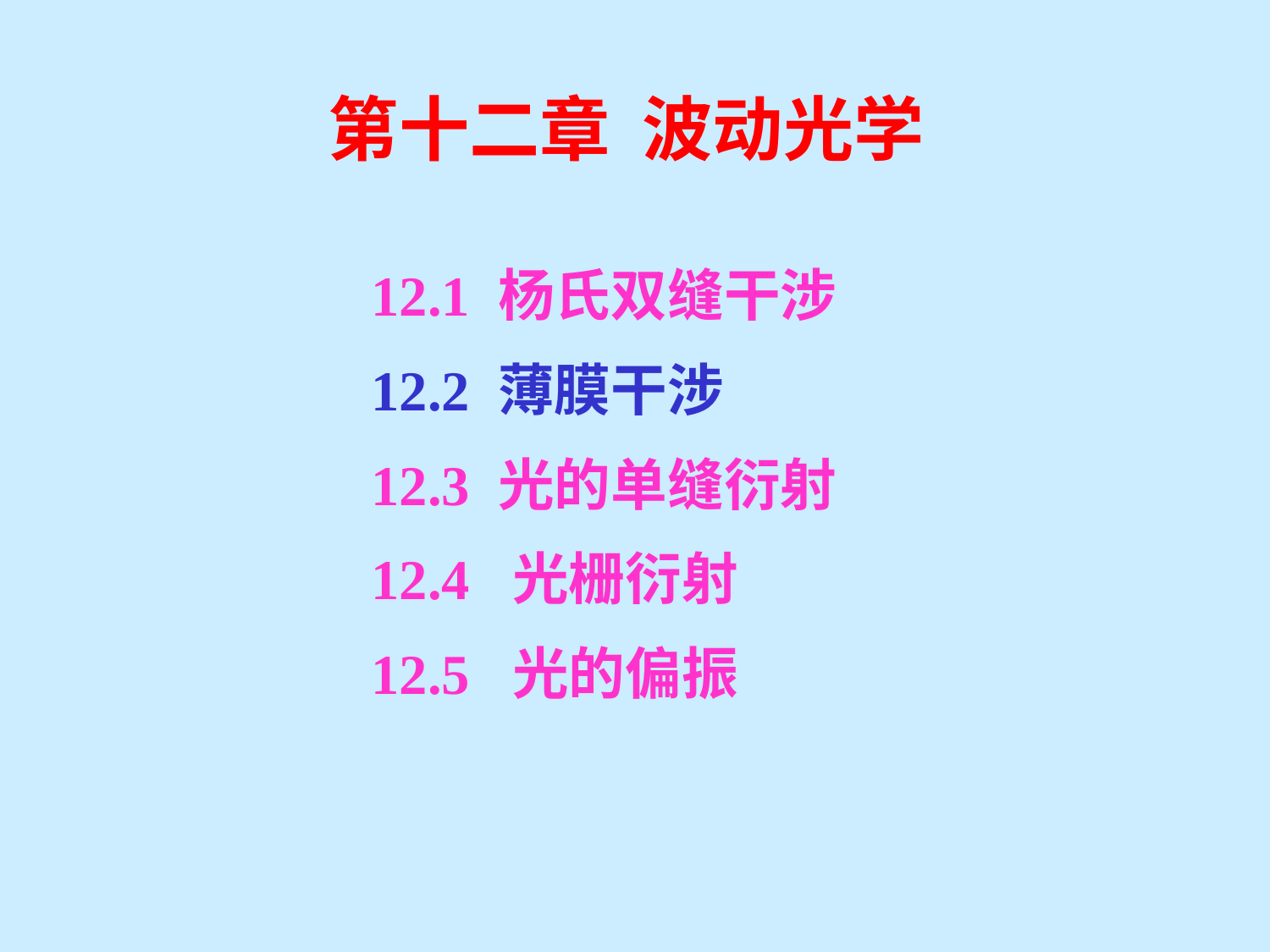

第十二章  波动光学
12.1 杨氏双缝干涉
12.2 薄膜干涉
12.3 光的单缝衍射
12.4  光栅衍射
12.5  光的偏振
14